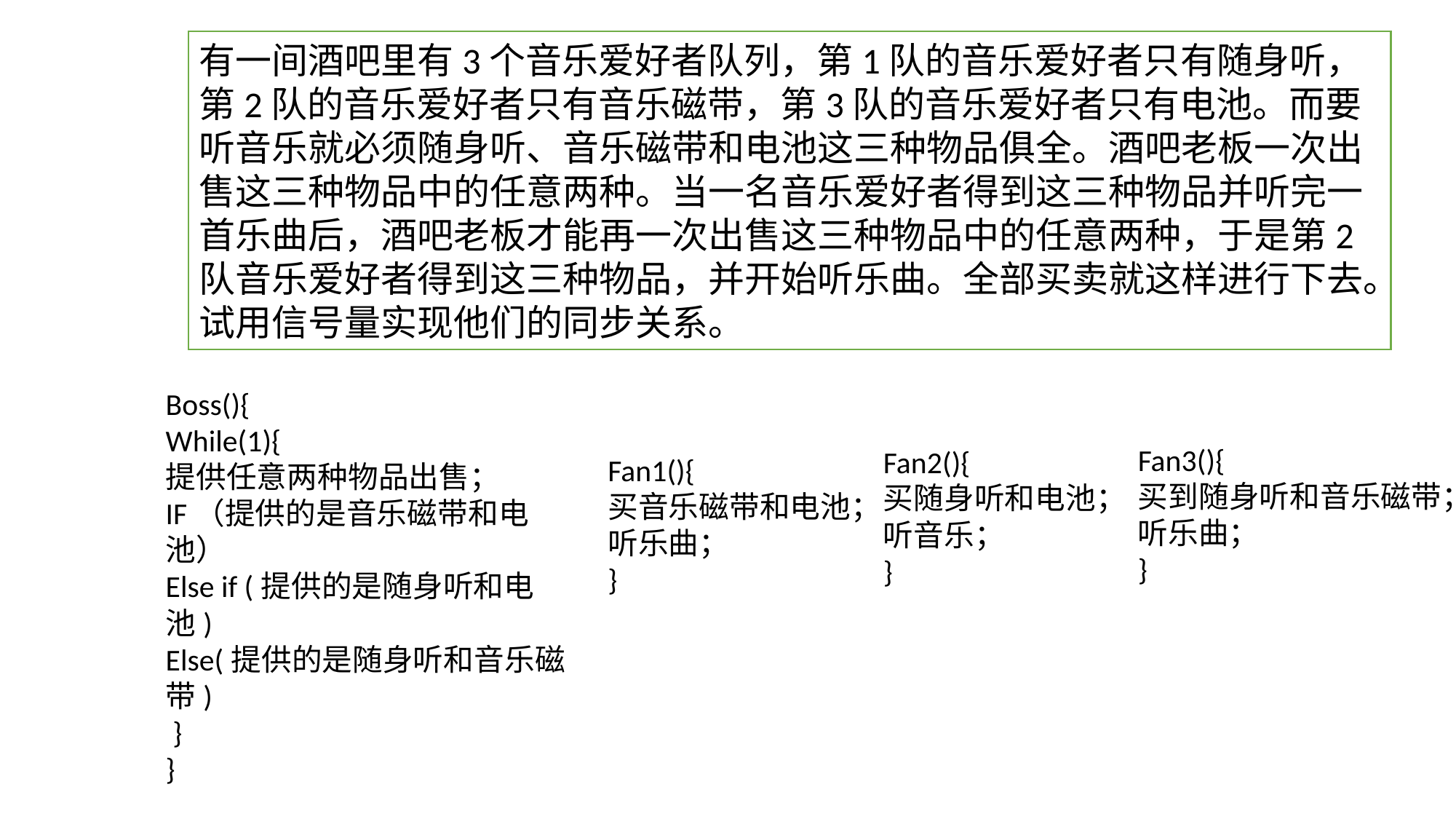

有一间酒吧里有3个音乐爱好者队列，第1队的音乐爱好者只有随身听，第2队的音乐爱好者只有音乐磁带，第3队的音乐爱好者只有电池。而要听音乐就必须随身听、音乐磁带和电池这三种物品俱全。酒吧老板一次出售这三种物品中的任意两种。当一名音乐爱好者得到这三种物品并听完一首乐曲后，酒吧老板才能再一次出售这三种物品中的任意两种，于是第2队音乐爱好者得到这三种物品，并开始听乐曲。全部买卖就这样进行下去。试用信号量实现他们的同步关系。
Boss(){
While(1){
提供任意两种物品出售；
IF（提供的是音乐磁带和电池）
Else if (提供的是随身听和电池)
Else(提供的是随身听和音乐磁带)
 }
}
Fan3(){
买到随身听和音乐磁带；
听乐曲；
}
Fan2(){
买随身听和电池；
听音乐；
}
Fan1(){
买音乐磁带和电池；
听乐曲；
}